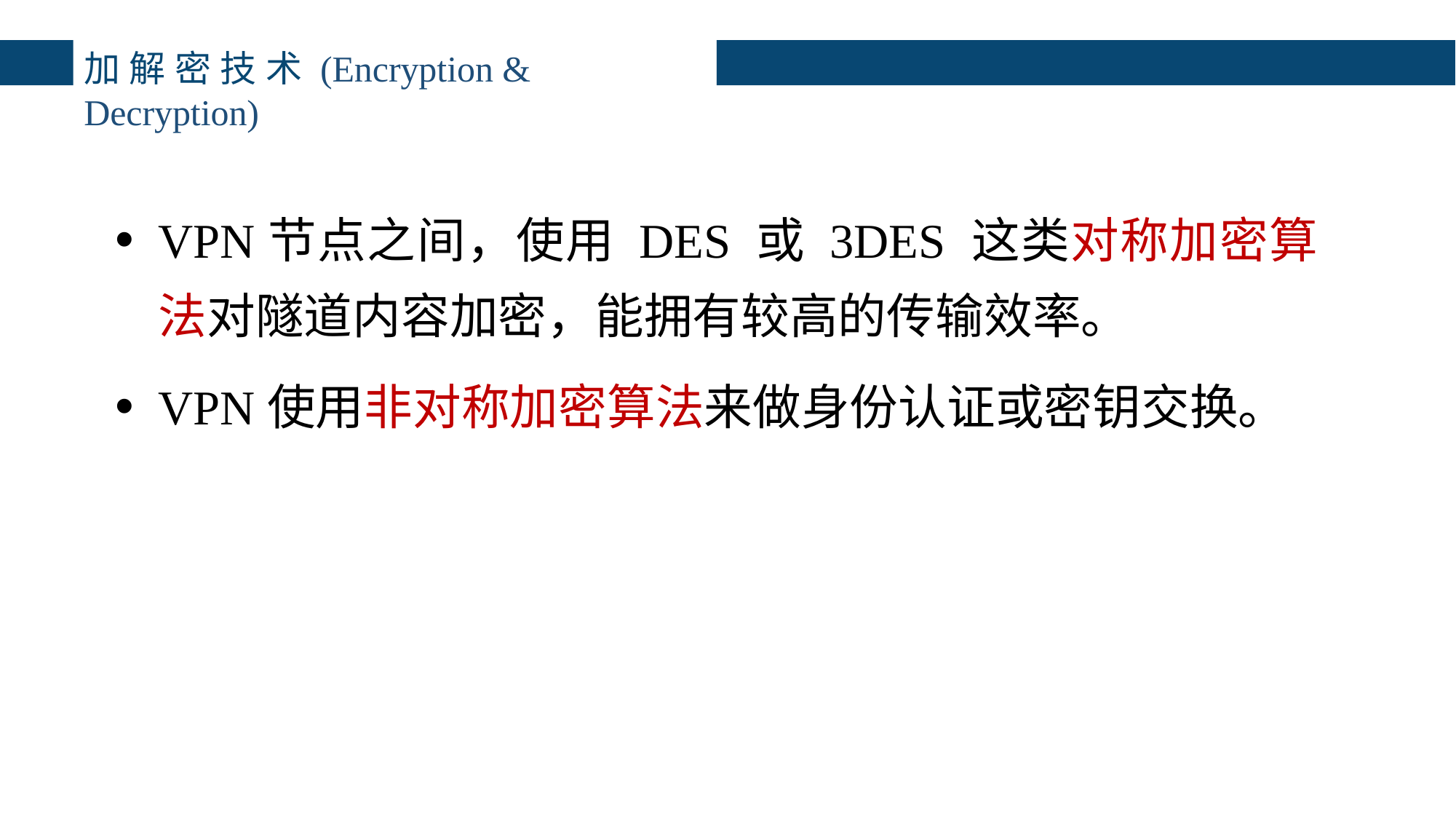

加解密技术(Encryption & Decryption)
VPN节点之间，使用 DES 或 3DES 这类对称加密算法对隧道内容加密，能拥有较高的传输效率。
VPN使用非对称加密算法来做身份认证或密钥交换。